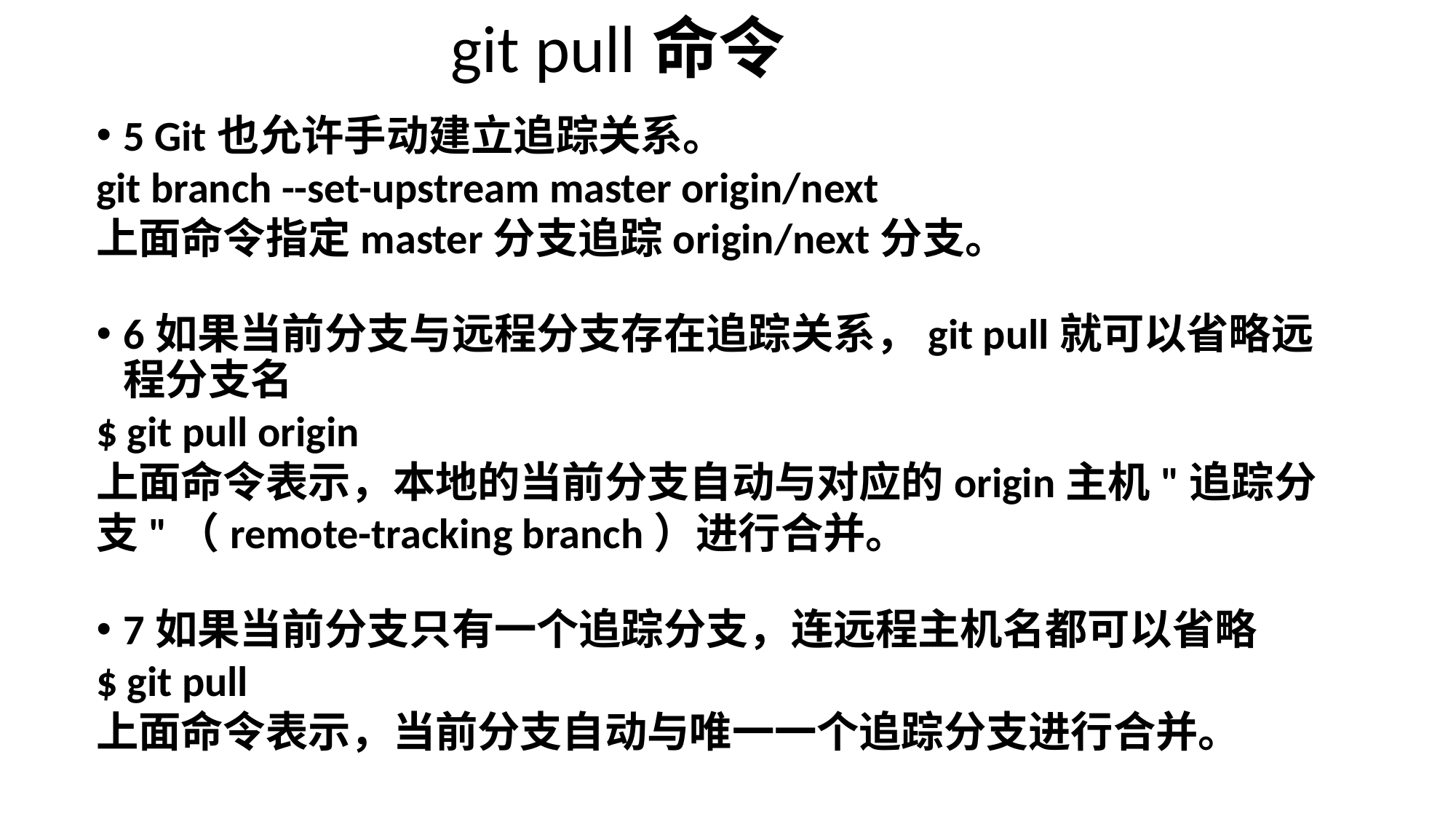

git pull命令
5 Git也允许手动建立追踪关系。
git branch --set-upstream master origin/next
上面命令指定master分支追踪origin/next分支。

6如果当前分支与远程分支存在追踪关系，git pull就可以省略远程分支名
$ git pull origin
上面命令表示，本地的当前分支自动与对应的origin主机"追踪分支"（remote-tracking branch）进行合并。

7如果当前分支只有一个追踪分支，连远程主机名都可以省略
$ git pull
上面命令表示，当前分支自动与唯一一个追踪分支进行合并。